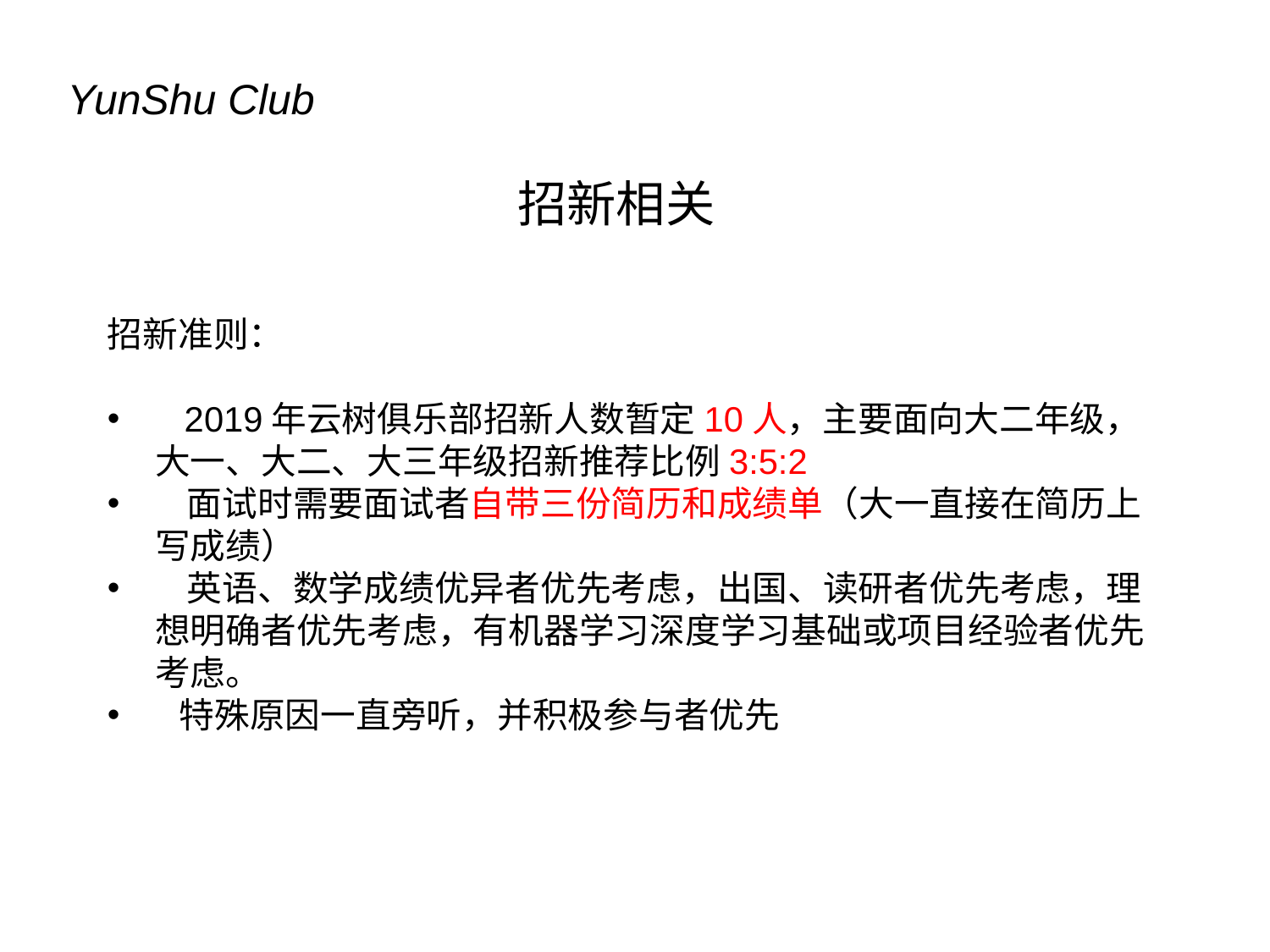

YunShu Club
招新相关
招新准则：

   2019年云树俱乐部招新人数暂定10人，主要面向大二年级，大一、大二、大三年级招新推荐比例3:5:2
   面试时需要面试者自带三份简历和成绩单（大一直接在简历上写成绩）
   英语、数学成绩优异者优先考虑，出国、读研者优先考虑，理想明确者优先考虑，有机器学习深度学习基础或项目经验者优先考虑。
  特殊原因一直旁听，并积极参与者优先